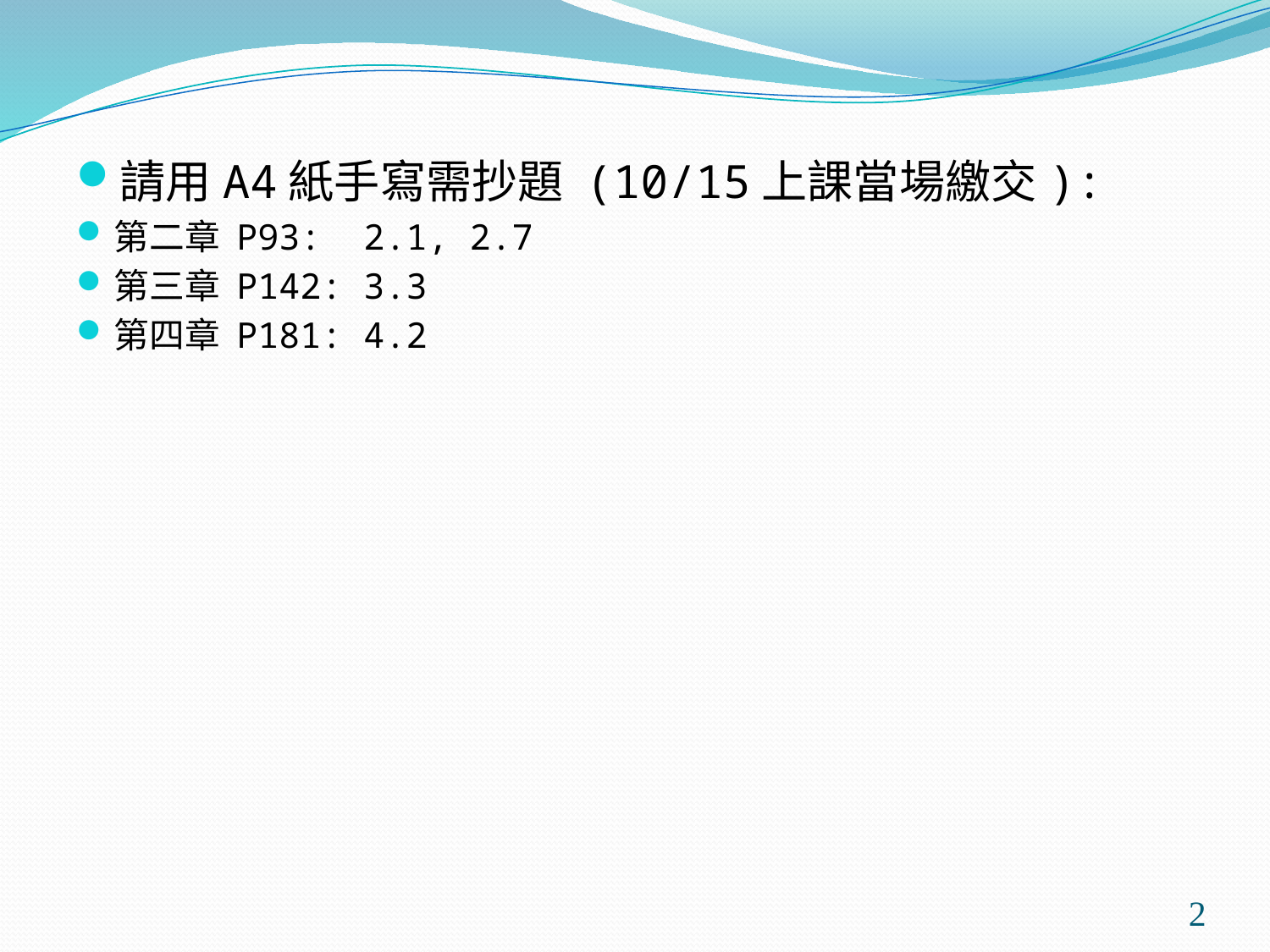

請用A4紙手寫需抄題 (10/15上課當場繳交):
第二章 P93:  2.1, 2.7
第三章 P142: 3.3
第四章 P181: 4.2

2